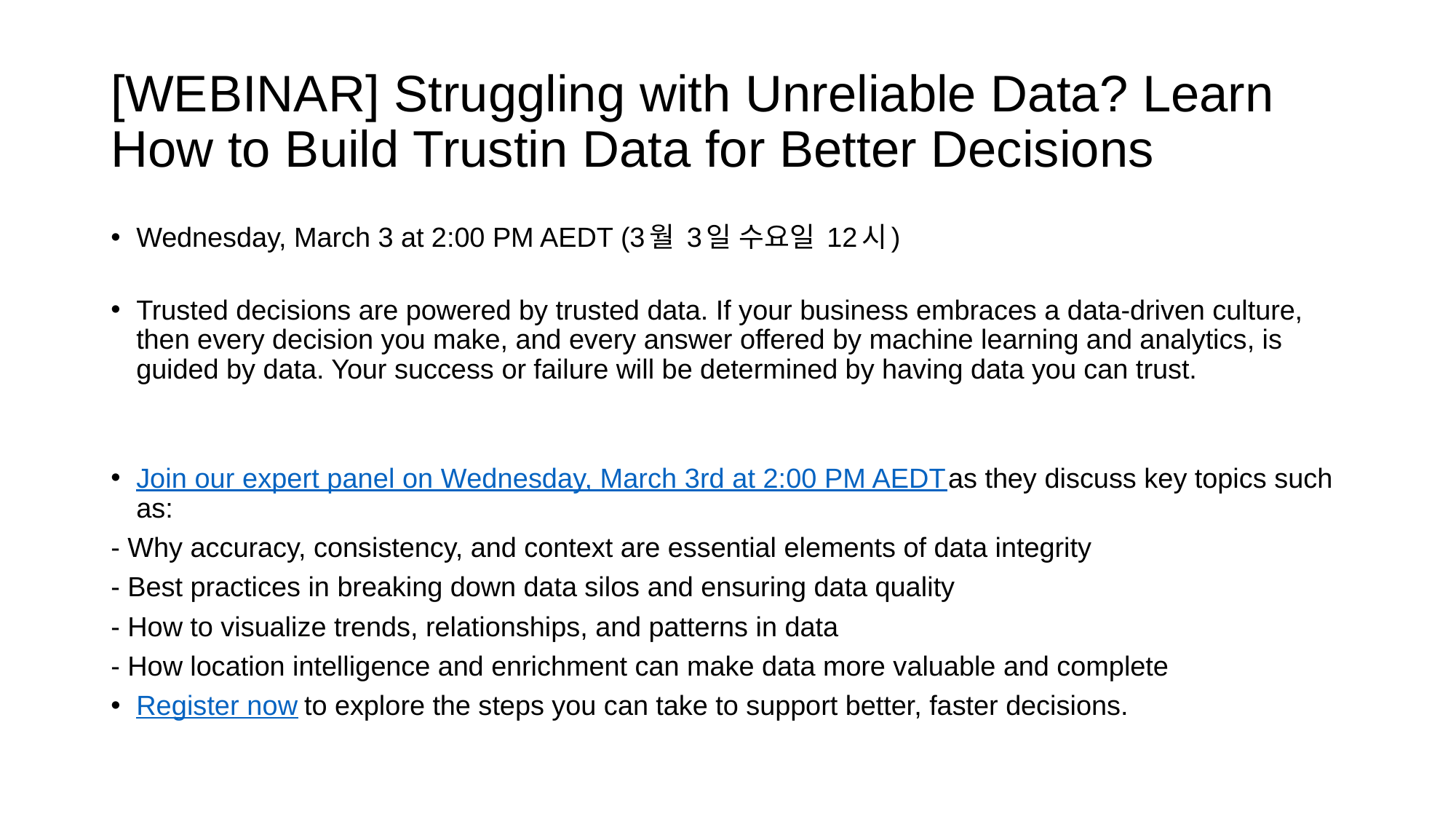

# [WEBINAR] Struggling with Unreliable Data? Learn How to Build Trustin Data for Better Decisions
Wednesday, March 3 at 2:00 PM AEDT (3월 3일 수요일 12시)
Trusted decisions are powered by trusted data. If your business embraces a data-driven culture, then every decision you make, and every answer offered by machine learning and analytics, is guided by data. Your success or failure will be determined by having data you can trust.

Join our expert panel on Wednesday, March 3rd at 2:00 PM AEDT as they discuss key topics such as:
- Why accuracy, consistency, and context are essential elements of data integrity
- Best practices in breaking down data silos and ensuring data quality
- How to visualize trends, relationships, and patterns in data
- How location intelligence and enrichment can make data more valuable and complete
Register now to explore the steps you can take to support better, faster decisions.